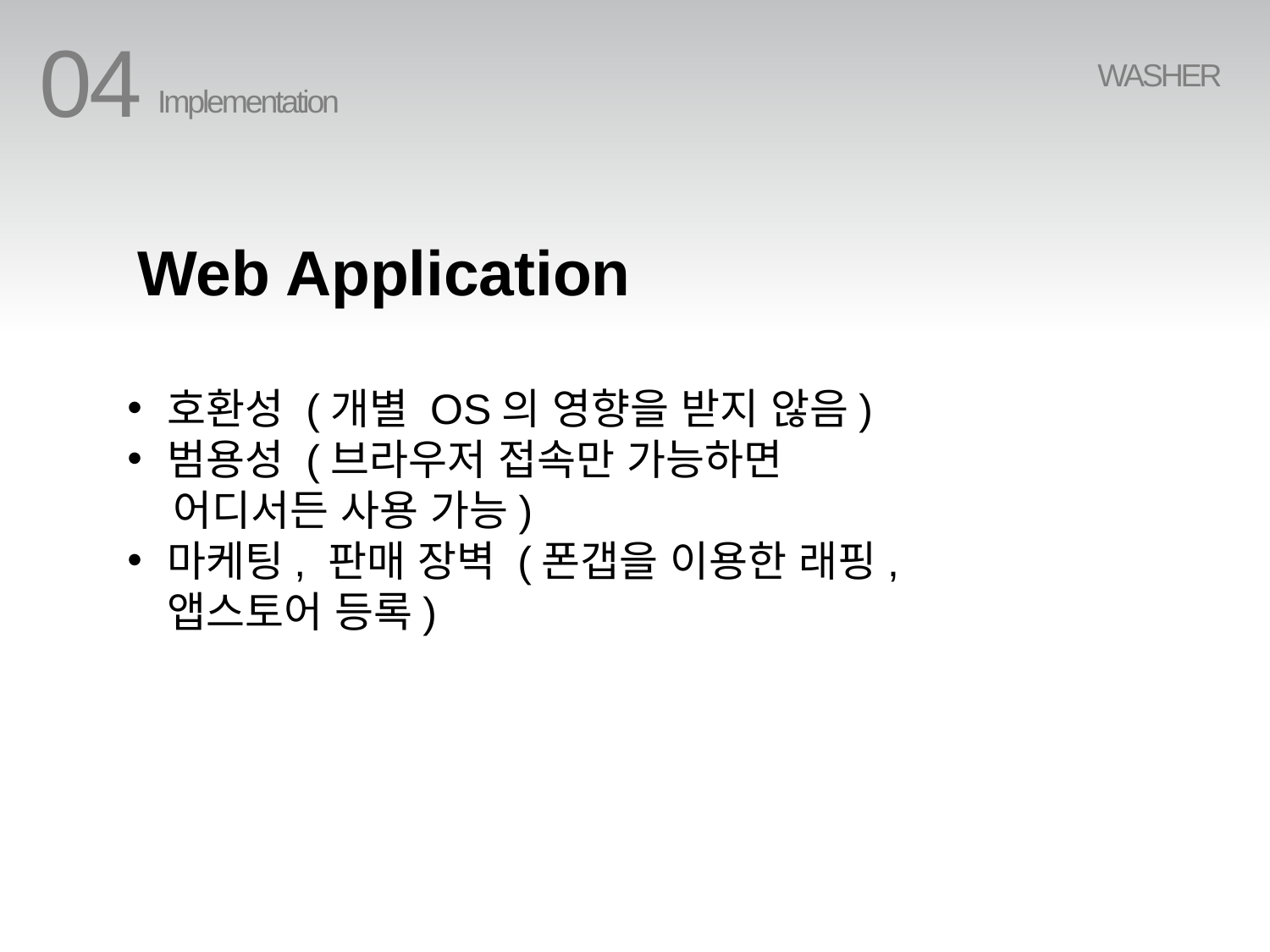

04
WASHER
Implementation
Web Application

호환성 (개별 OS의 영향을 받지 않음)
범용성 (브라우저 접속만 가능하면
   어디서든 사용 가능)
마케팅, 판매 장벽 (폰갭을 이용한 래핑, 앱스토어 등록)